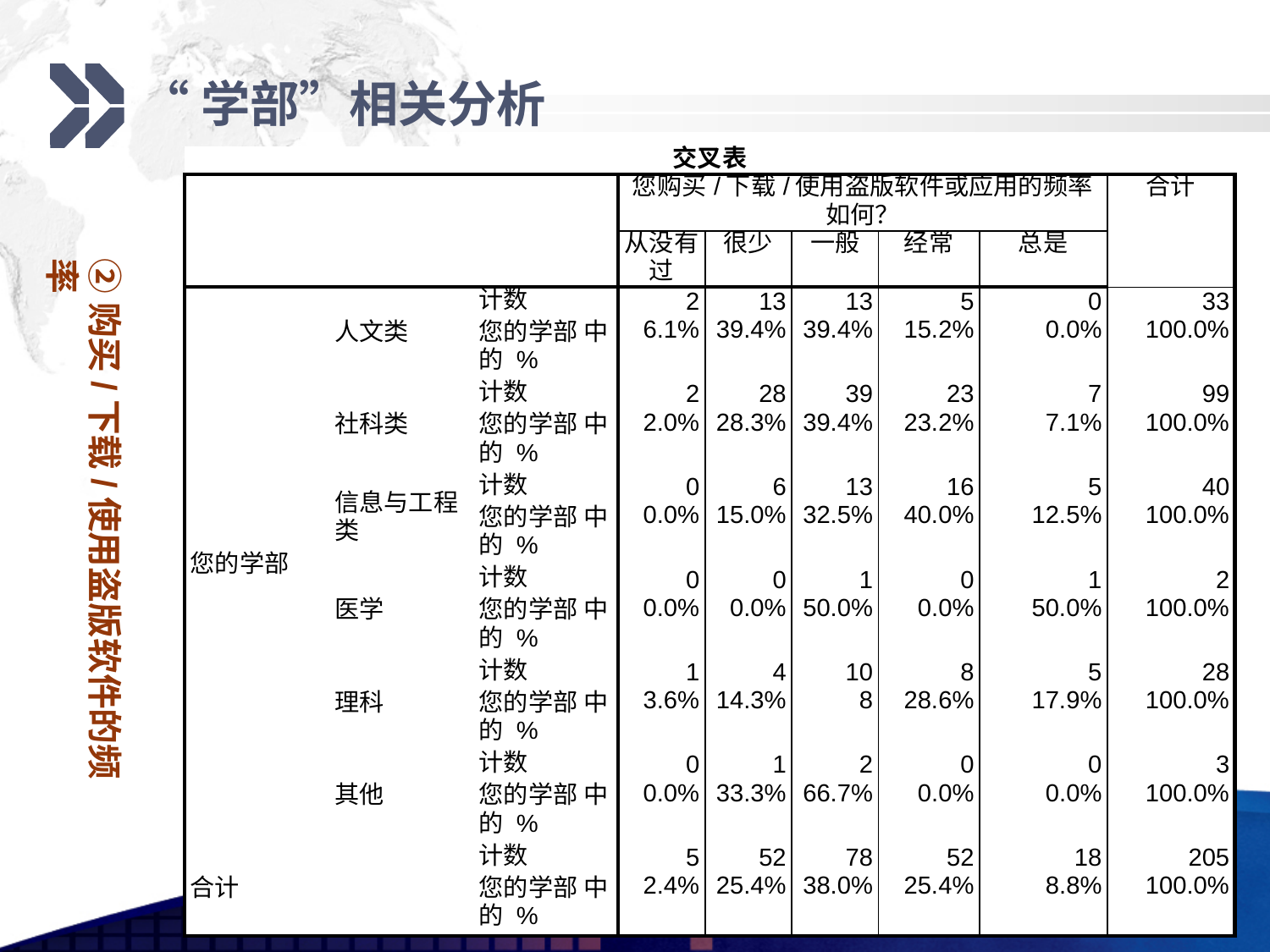

# “学部”相关分析
| 交叉表 |  |  |  |  |  |  |  |  |
| --- | --- | --- | --- | --- | --- | --- | --- | --- |
|  |  |  | 您购买/下载/使用盗版软件或应用的频率如何？ |  |  |  |  | 合计 |
|  |  |  | 从没有过 | 很少 | 一般 | 经常 | 总是 |  |
| 您的学部 | 人文类 | 计数 | 2 | 13 | 13 | 5 | 0 | 33 |
|  |  | 您的学部 中的 % | 6.1% | 39.4% | 39.4% | 15.2% | 0.0% | 100.0% |
|  | 社科类 | 计数 | 2 | 28 | 39 | 23 | 7 | 99 |
|  |  | 您的学部 中的 % | 2.0% | 28.3% | 39.4% | 23.2% | 7.1% | 100.0% |
|  | 信息与工程类 | 计数 | 0 | 6 | 13 | 16 | 5 | 40 |
|  |  | 您的学部 中的 % | 0.0% | 15.0% | 32.5% | 40.0% | 12.5% | 100.0% |
|  | 医学 | 计数 | 0 | 0 | 1 | 0 | 1 | 2 |
|  |  | 您的学部 中的 % | 0.0% | 0.0% | 50.0% | 0.0% | 50.0% | 100.0% |
|  | 理科 | 计数 | 1 | 4 | 10 | 8 | 5 | 28 |
|  |  | 您的学部 中的 % | 3.6% | 14.3% | 8 | 28.6% | 17.9% | 100.0% |
|  | 其他 | 计数 | 0 | 1 | 2 | 0 | 0 | 3 |
|  |  | 您的学部 中的 % | 0.0% | 33.3% | 66.7% | 0.0% | 0.0% | 100.0% |
| 合计 |  | 计数 | 5 | 52 | 78 | 52 | 18 | 205 |
|  |  | 您的学部 中的 % | 2.4% | 25.4% | 38.0% | 25.4% | 8.8% | 100.0% |
②购买/下载/使用盗版软件的频率
www.themegallery.com